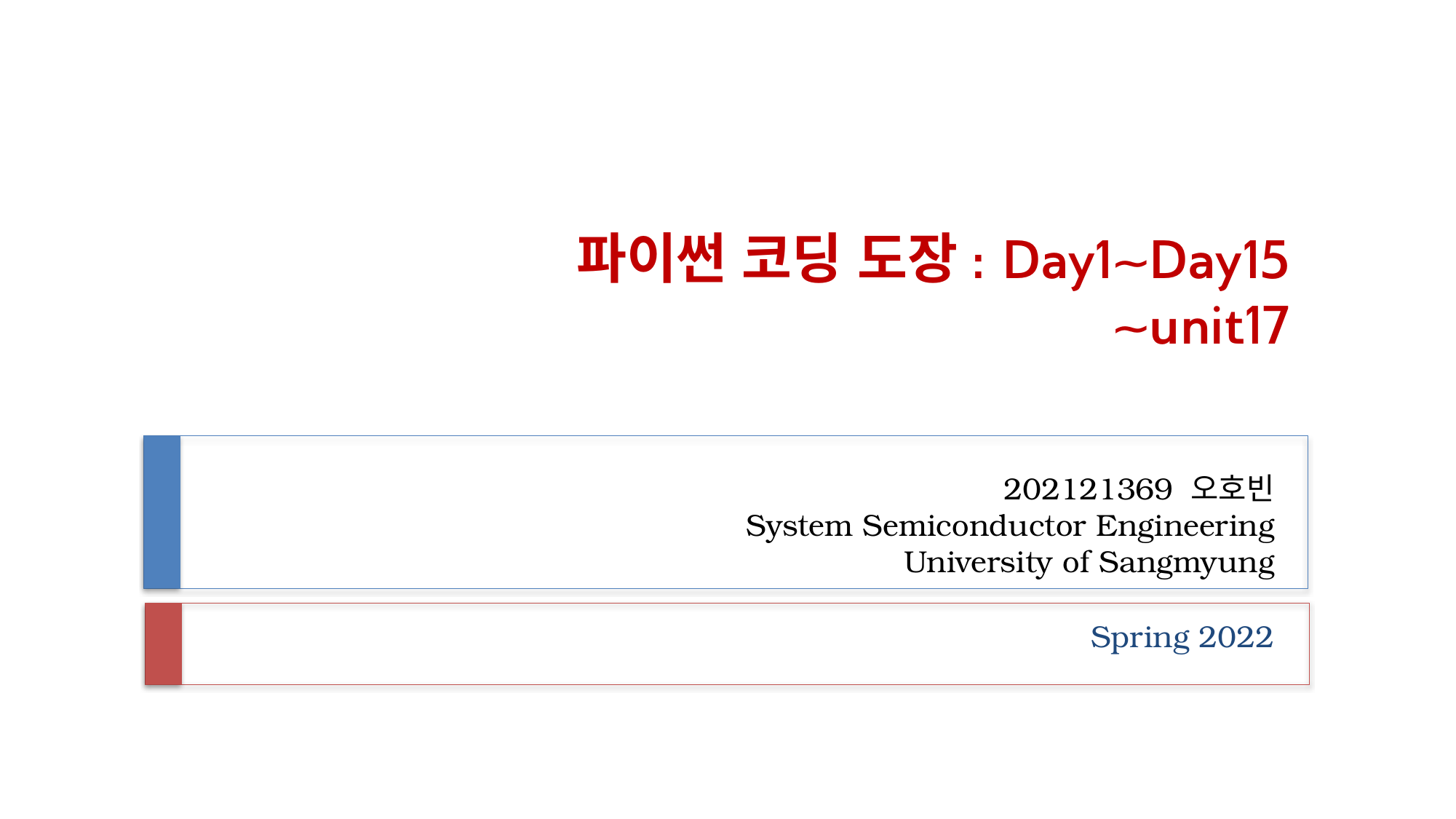

파이썬 코딩 도장: Day1~Day15
~unit17
# 202121369 오호빈 System Semiconductor Engineering University of Sangmyung
Spring 2022